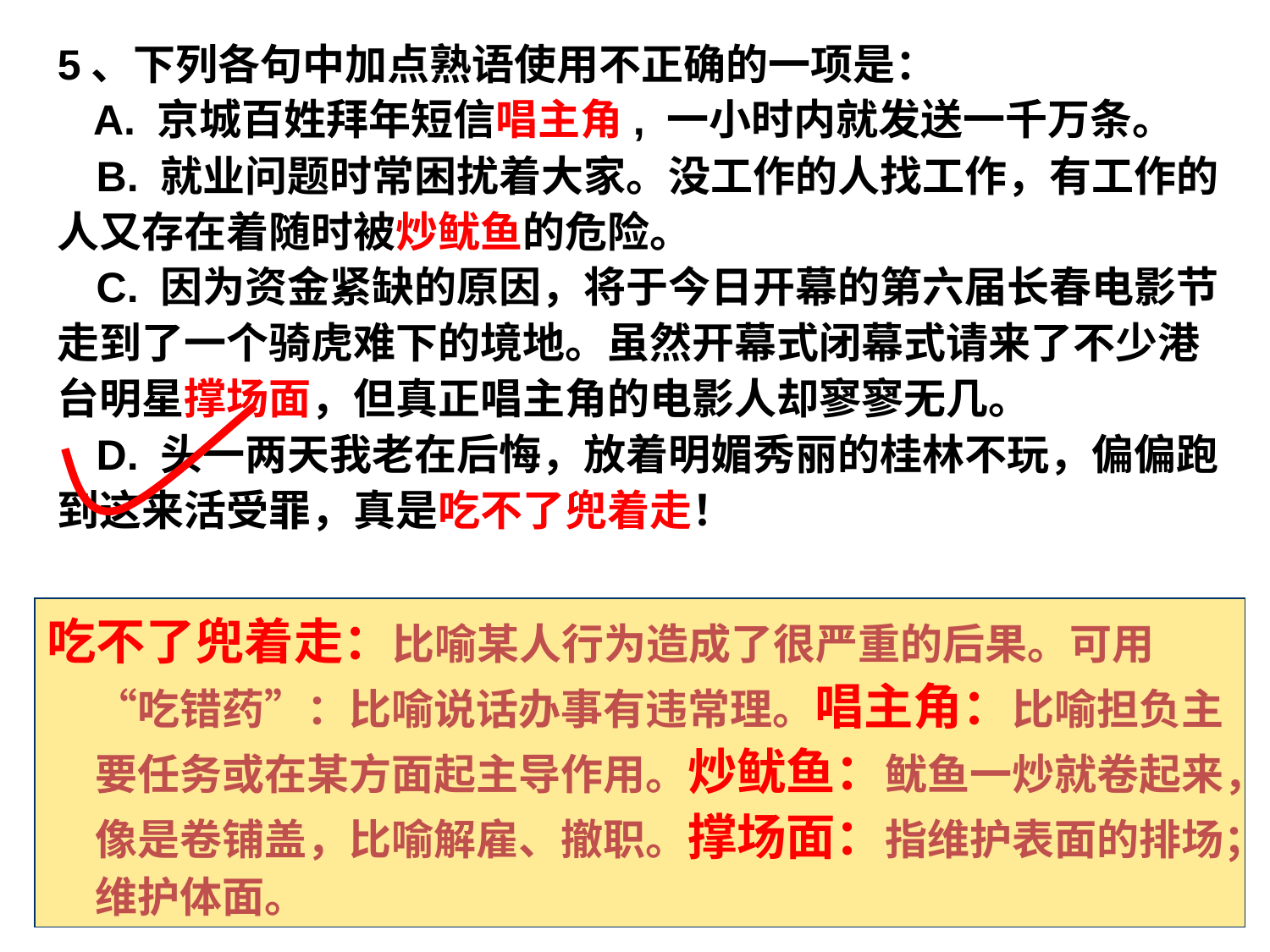

5、下列各句中加点熟语使用不正确的一项是：
   A. 京城百姓拜年短信唱主角, 一小时内就发送一千万条。
   B. 就业问题时常困扰着大家。没工作的人找工作，有工作的人又存在着随时被炒鱿鱼的危险。
   C. 因为资金紧缺的原因，将于今日开幕的第六届长春电影节走到了一个骑虎难下的境地。虽然开幕式闭幕式请来了不少港台明星撑场面，但真正唱主角的电影人却寥寥无几。
   D. 头一两天我老在后悔，放着明媚秀丽的桂林不玩，偏偏跑到这来活受罪，真是吃不了兜着走！

吃不了兜着走：比喻某人行为造成了很严重的后果。可用“吃错药”：比喻说话办事有违常理。唱主角：比喻担负主要任务或在某方面起主导作用。炒鱿鱼：鱿鱼一炒就卷起来，像是卷铺盖，比喻解雇、撤职。撑场面：指维护表面的排场；维护体面。